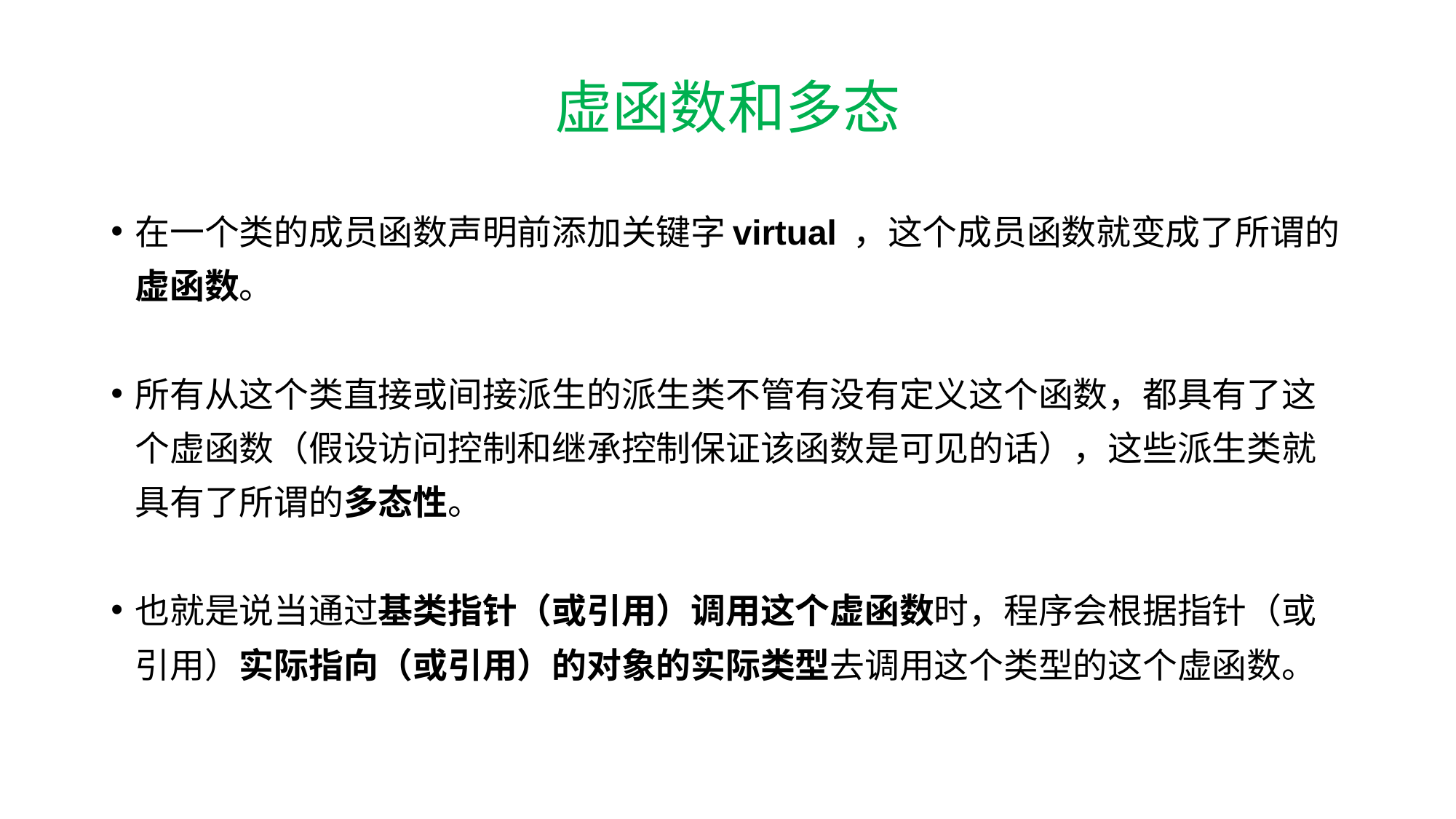

# 虚函数和多态
在一个类的成员函数声明前添加关键字virtual ，这个成员函数就变成了所谓的虚函数。

所有从这个类直接或间接派生的派生类不管有没有定义这个函数，都具有了这个虚函数（假设访问控制和继承控制保证该函数是可见的话），这些派生类就具有了所谓的多态性。

也就是说当通过基类指针（或引用）调用这个虚函数时，程序会根据指针（或引用）实际指向（或引用）的对象的实际类型去调用这个类型的这个虚函数。